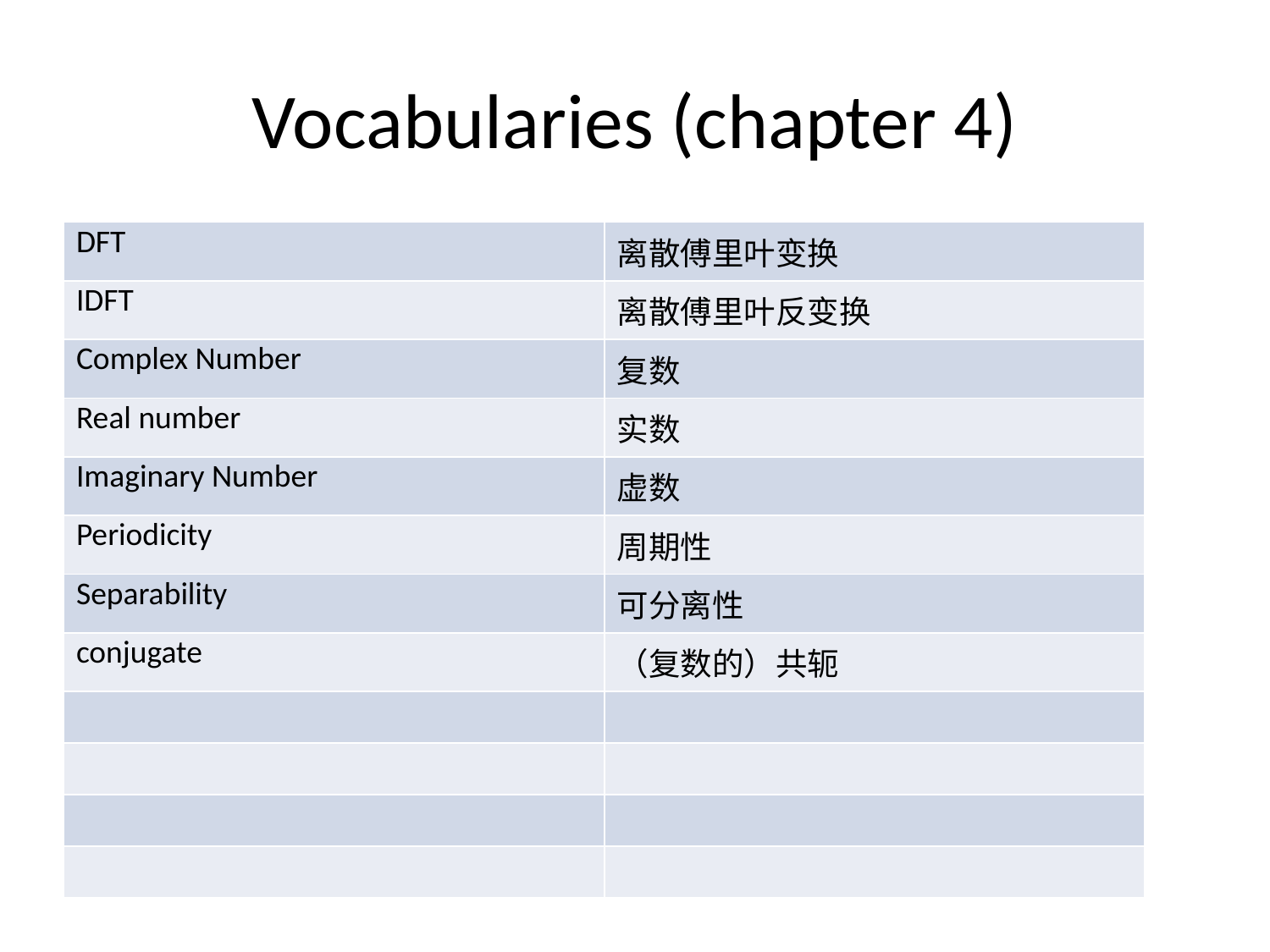

# Vocabularies (chapter 4)
| DFT | 离散傅里叶变换 |
| --- | --- |
| IDFT | 离散傅里叶反变换 |
| Complex Number | 复数 |
| Real number | 实数 |
| Imaginary Number | 虚数 |
| Periodicity | 周期性 |
| Separability | 可分离性 |
| conjugate | （复数的）共轭 |
|  |  |
|  |  |
|  |  |
|  |  |